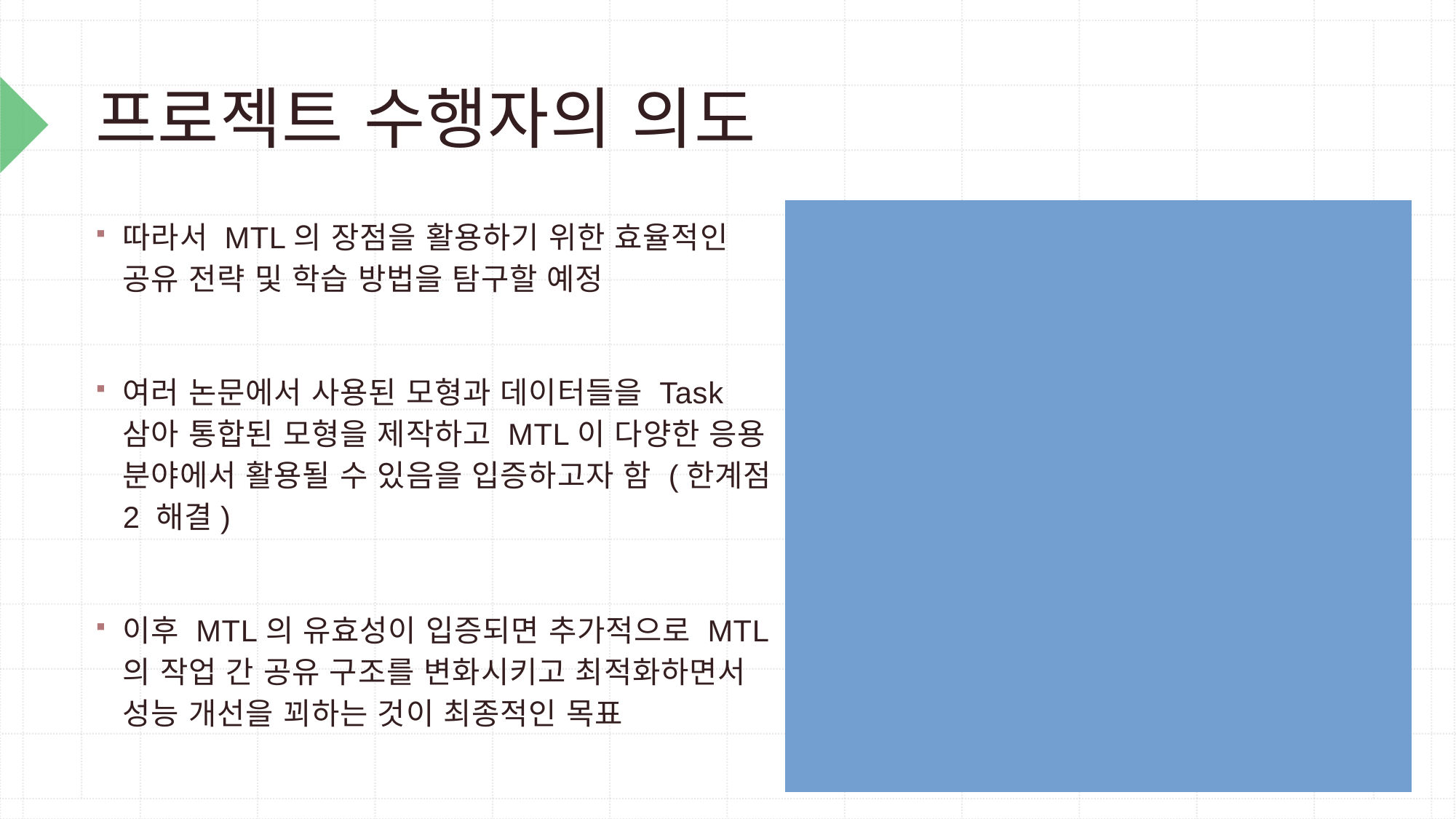

# 프로젝트 수행자의 의도
따라서 MTL의 장점을 활용하기 위한 효율적인 공유 전략 및 학습 방법을 탐구할 예정

여러 논문에서 사용된 모형과 데이터들을 Task삼아 통합된 모형을 제작하고 MTL이 다양한 응용 분야에서 활용될 수 있음을 입증하고자 함 (한계점 2 해결)

이후 MTL의 유효성이 입증되면 추가적으로 MTL의 작업 간 공유 구조를 변화시키고 최적화하면서 성능 개선을 꾀하는 것이 최종적인 목표